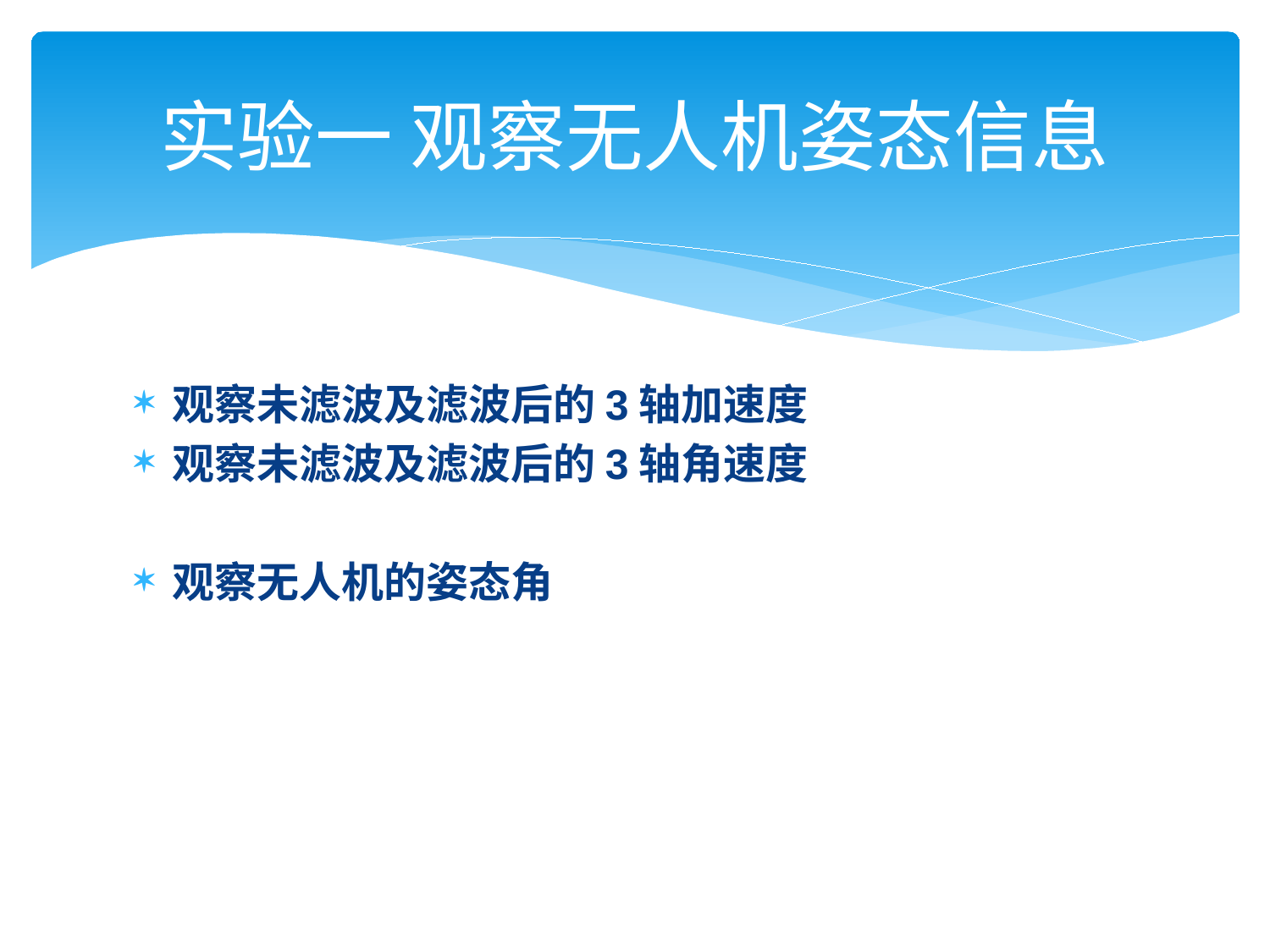

# 实验一 观察无人机姿态信息
观察未滤波及滤波后的3轴加速度
观察未滤波及滤波后的3轴角速度

观察无人机的姿态角